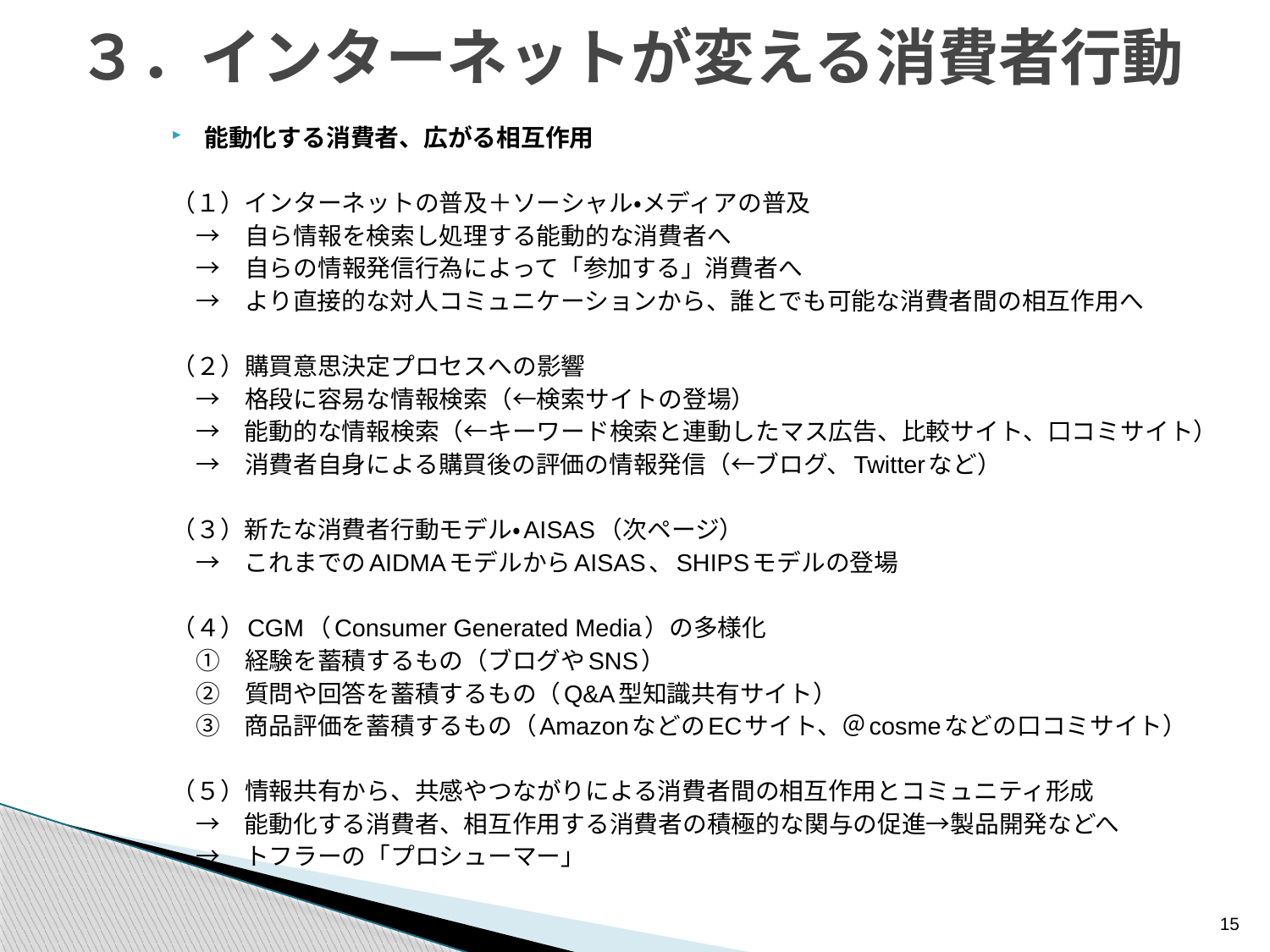

# ３．インターネットが変える消費者行動
能動化する消費者、広がる相互作用

（１）インターネットの普及＋ソーシャル・メディアの普及
　→　自ら情報を検索し処理する能動的な消費者へ
　→　自らの情報発信行為によって「参加する」消費者へ
　→　より直接的な対人コミュニケーションから、誰とでも可能な消費者間の相互作用へ

（２）購買意思決定プロセスへの影響
　→　格段に容易な情報検索（←検索サイトの登場）
　→　能動的な情報検索（←キーワード検索と連動したマス広告、比較サイト、口コミサイト）
　→　消費者自身による購買後の評価の情報発信（←ブログ、Twitterなど）

（３）新たな消費者行動モデル・AISAS（次ページ）
　→　これまでのAIDMAモデルからAISAS、SHIPSモデルの登場

（４）CGM（Consumer Generated Media）の多様化
　①　経験を蓄積するもの（ブログやSNS）
　②　質問や回答を蓄積するもの（Q&A型知識共有サイト）
　③　商品評価を蓄積するもの（AmazonなどのECサイト、＠cosmeなどの口コミサイト）

（５）情報共有から、共感やつながりによる消費者間の相互作用とコミュニティ形成
　→　能動化する消費者、相互作用する消費者の積極的な関与の促進→製品開発などへ
　→　トフラーの「プロシューマー」

15